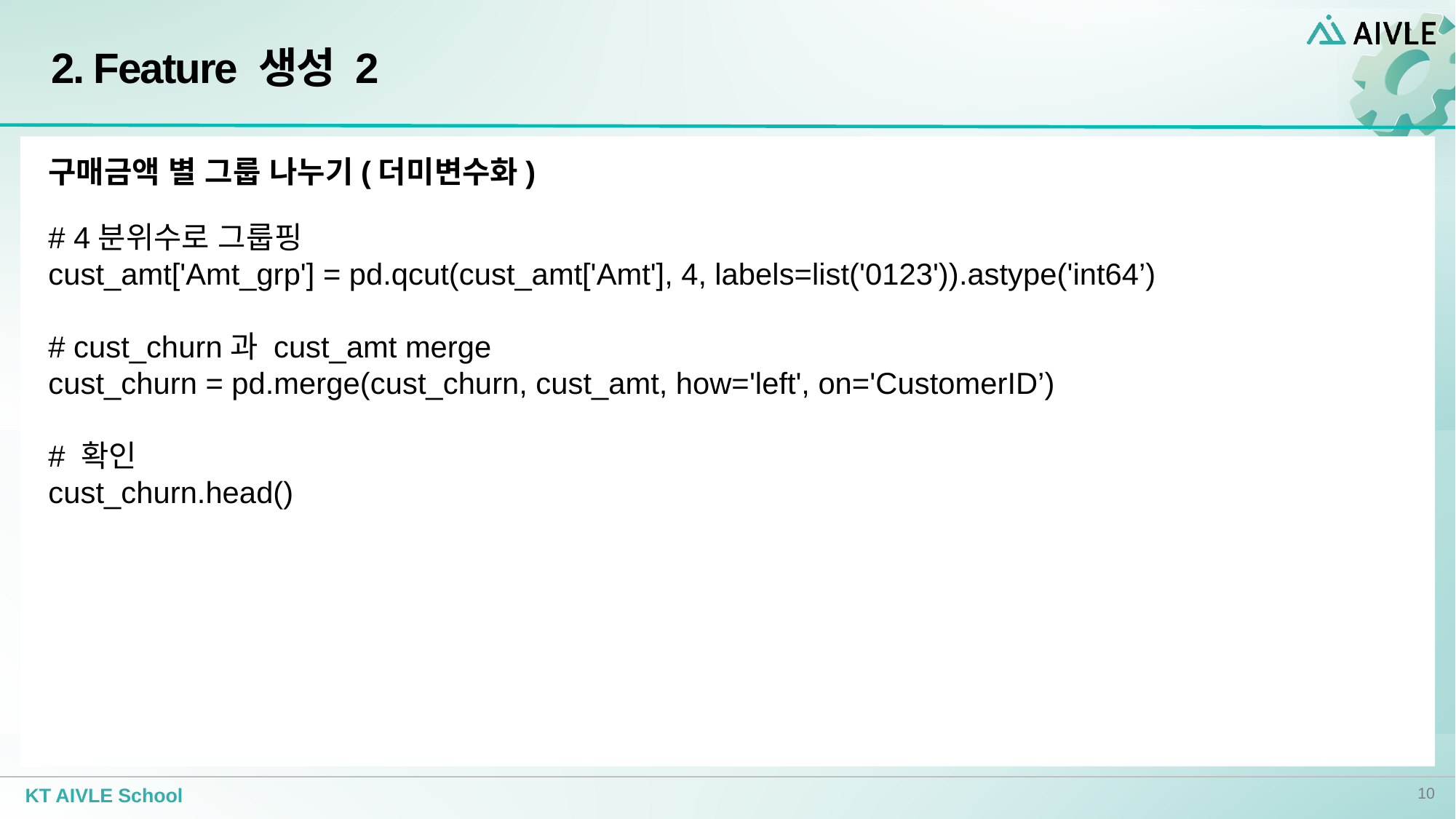

# 2. Feature 생성 2
구매금액 별 그룹 나누기(더미변수화)

# 4분위수로 그룹핑
cust_amt['Amt_grp'] = pd.qcut(cust_amt['Amt'], 4, labels=list('0123')).astype('int64’)

# cust_churn과 cust_amt merge
cust_churn = pd.merge(cust_churn, cust_amt, how='left', on='CustomerID’)

# 확인
cust_churn.head()